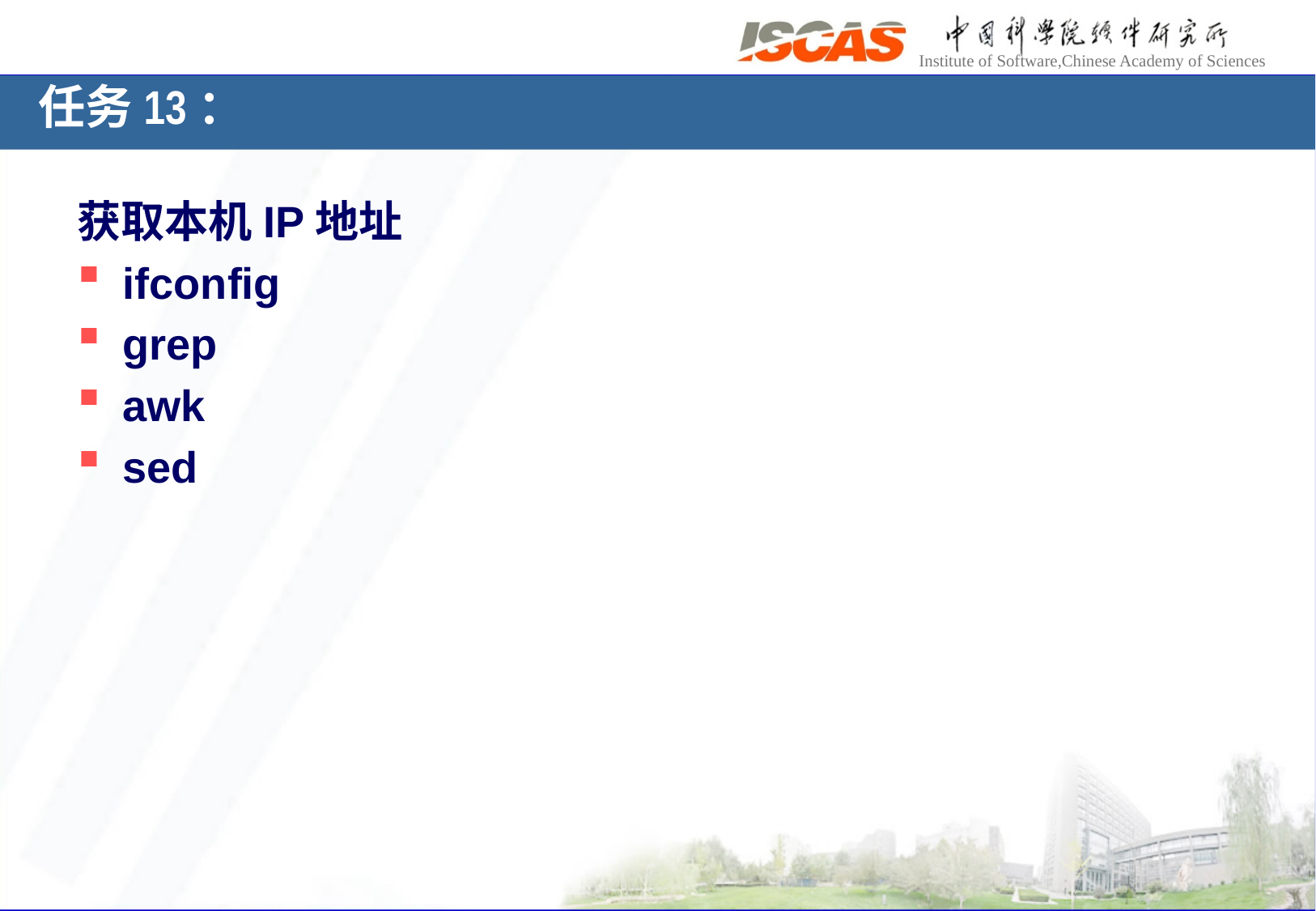

# 任务13：
获取本机IP地址
ifconfig
grep
awk
sed